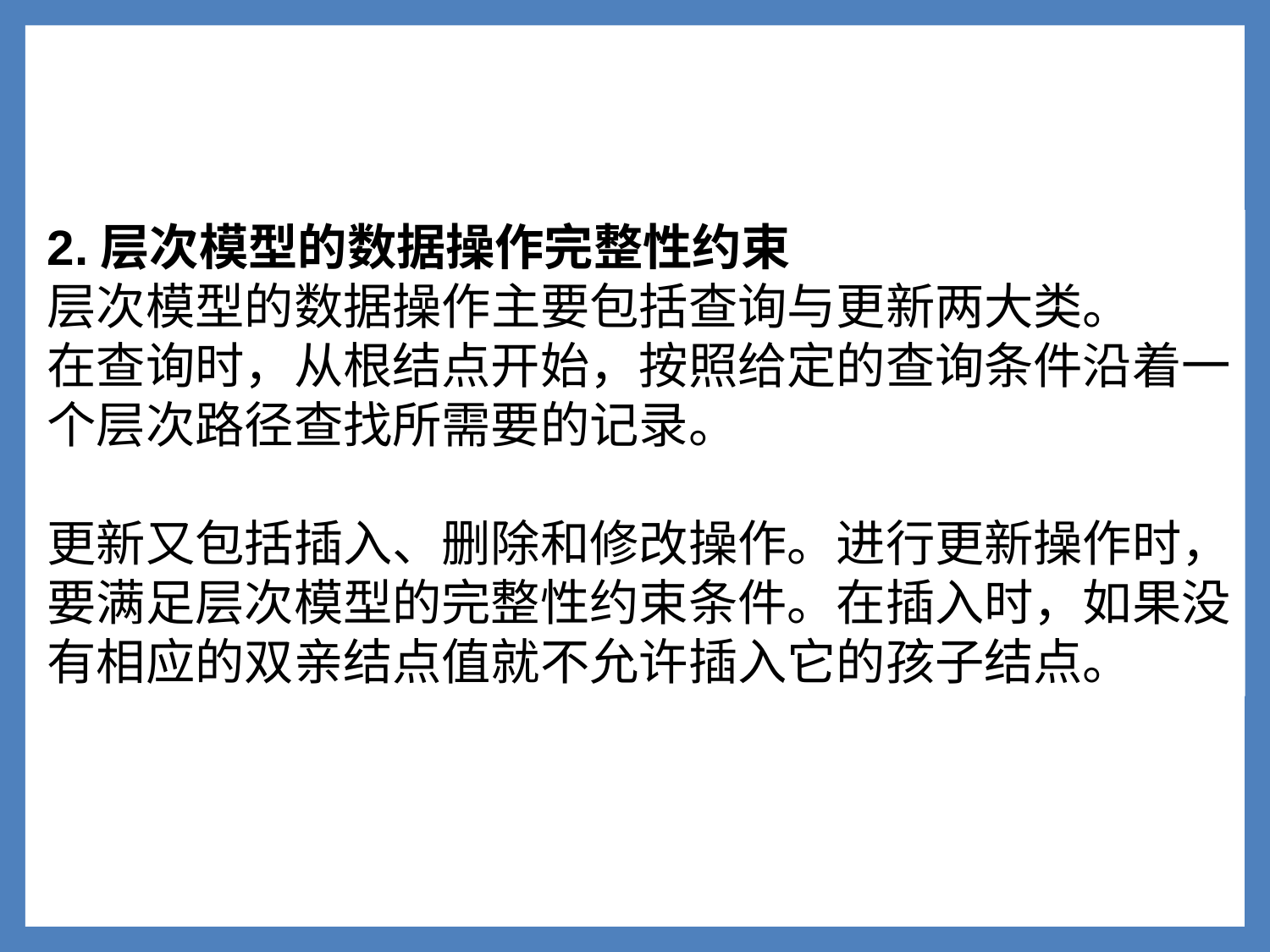

2.层次模型的数据操作完整性约束
层次模型的数据操作主要包括查询与更新两大类。
在查询时，从根结点开始，按照给定的查询条件沿着一个层次路径查找所需要的记录。

更新又包括插入、删除和修改操作。进行更新操作时，要满足层次模型的完整性约束条件。在插入时，如果没有相应的双亲结点值就不允许插入它的孩子结点。